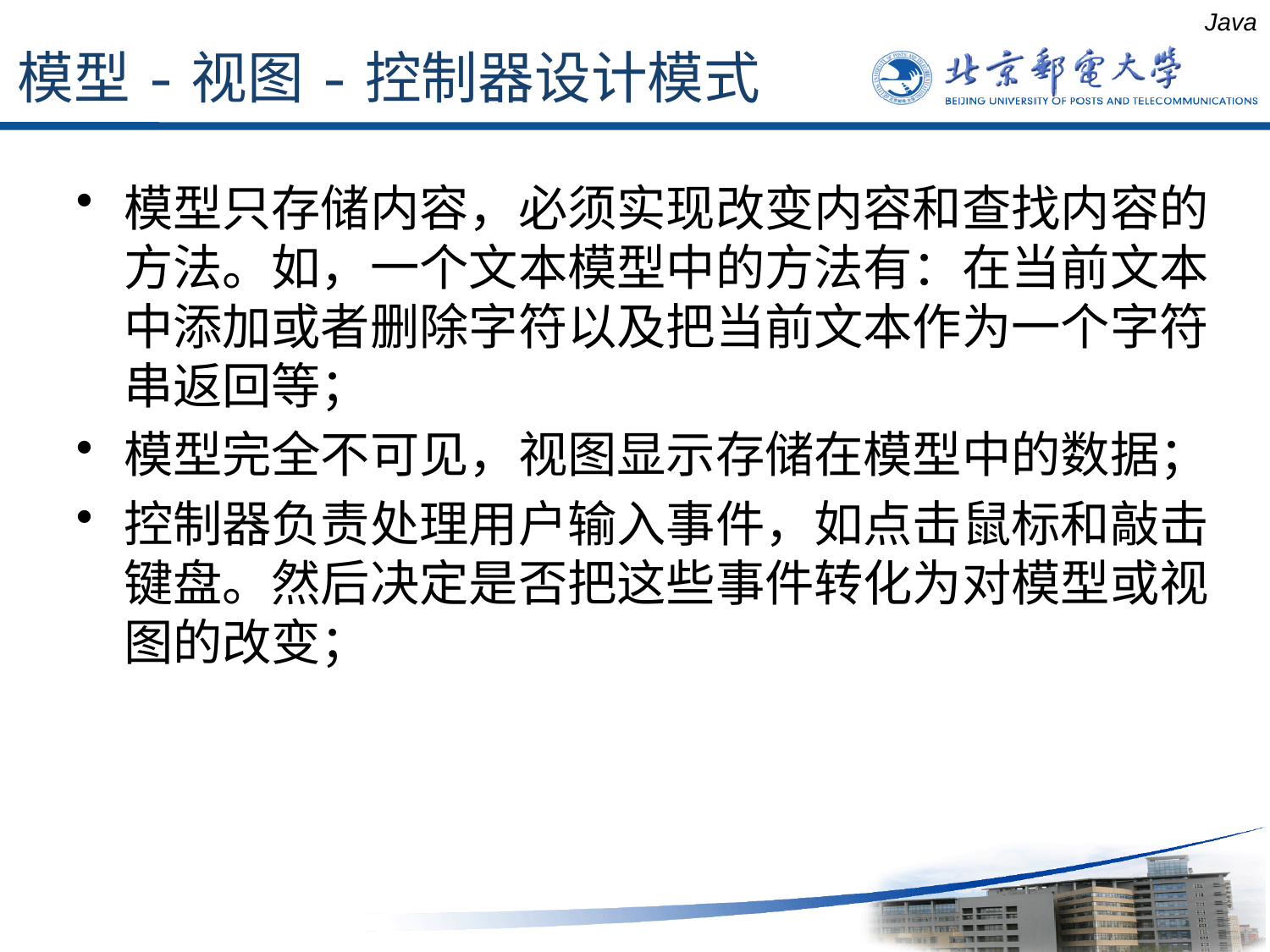

模型-视图-控制器设计模式
Java
模型只存储内容，必须实现改变内容和查找内容的方法。如，一个文本模型中的方法有：在当前文本中添加或者删除字符以及把当前文本作为一个字符串返回等；
模型完全不可见，视图显示存储在模型中的数据；
控制器负责处理用户输入事件，如点击鼠标和敲击键盘。然后决定是否把这些事件转化为对模型或视图的改变；